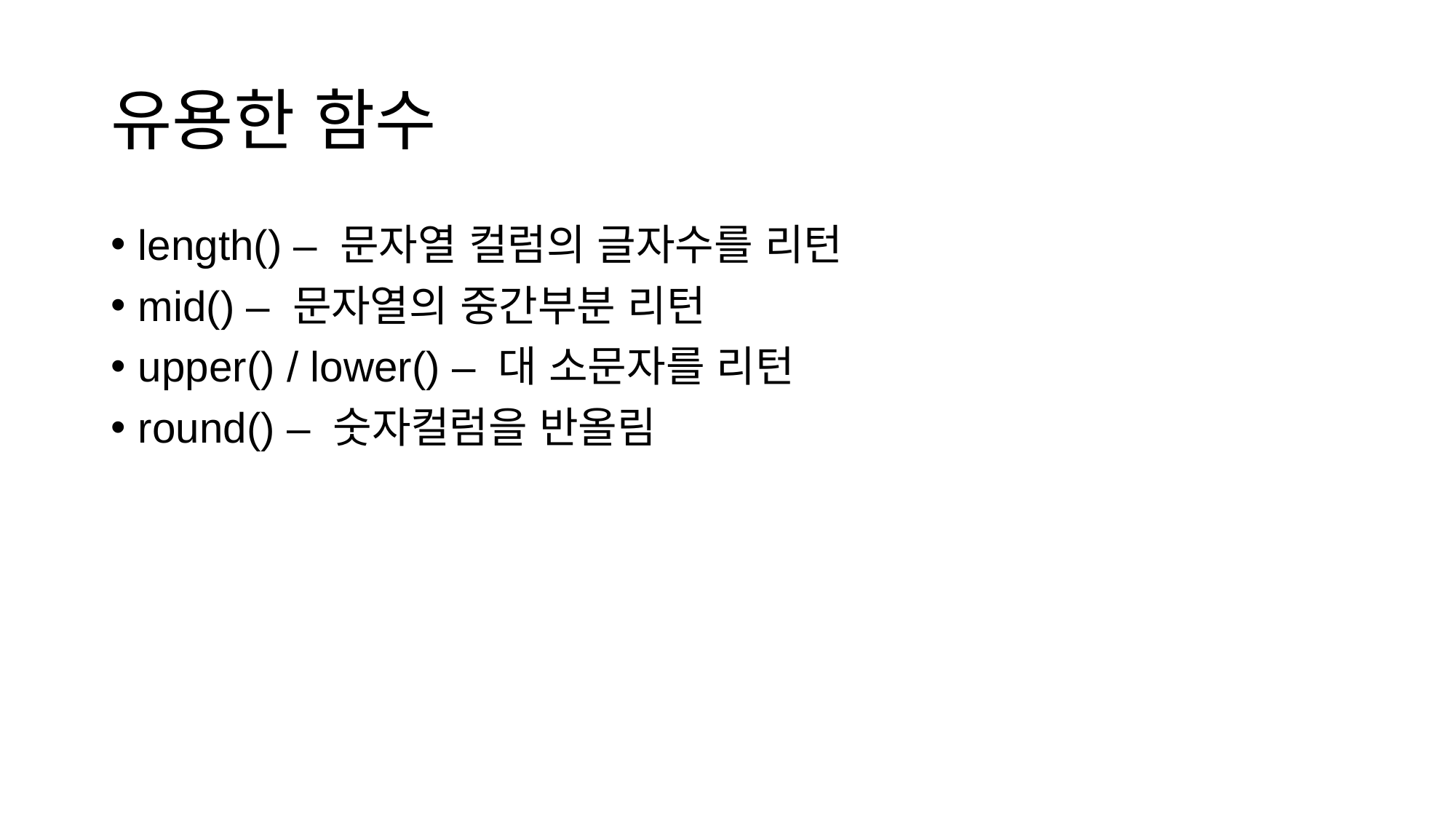

# 유용한 함수
length() – 문자열 컬럼의 글자수를 리턴
mid() – 문자열의 중간부분 리턴
upper() / lower() – 대 소문자를 리턴
round() – 숫자컬럼을 반올림